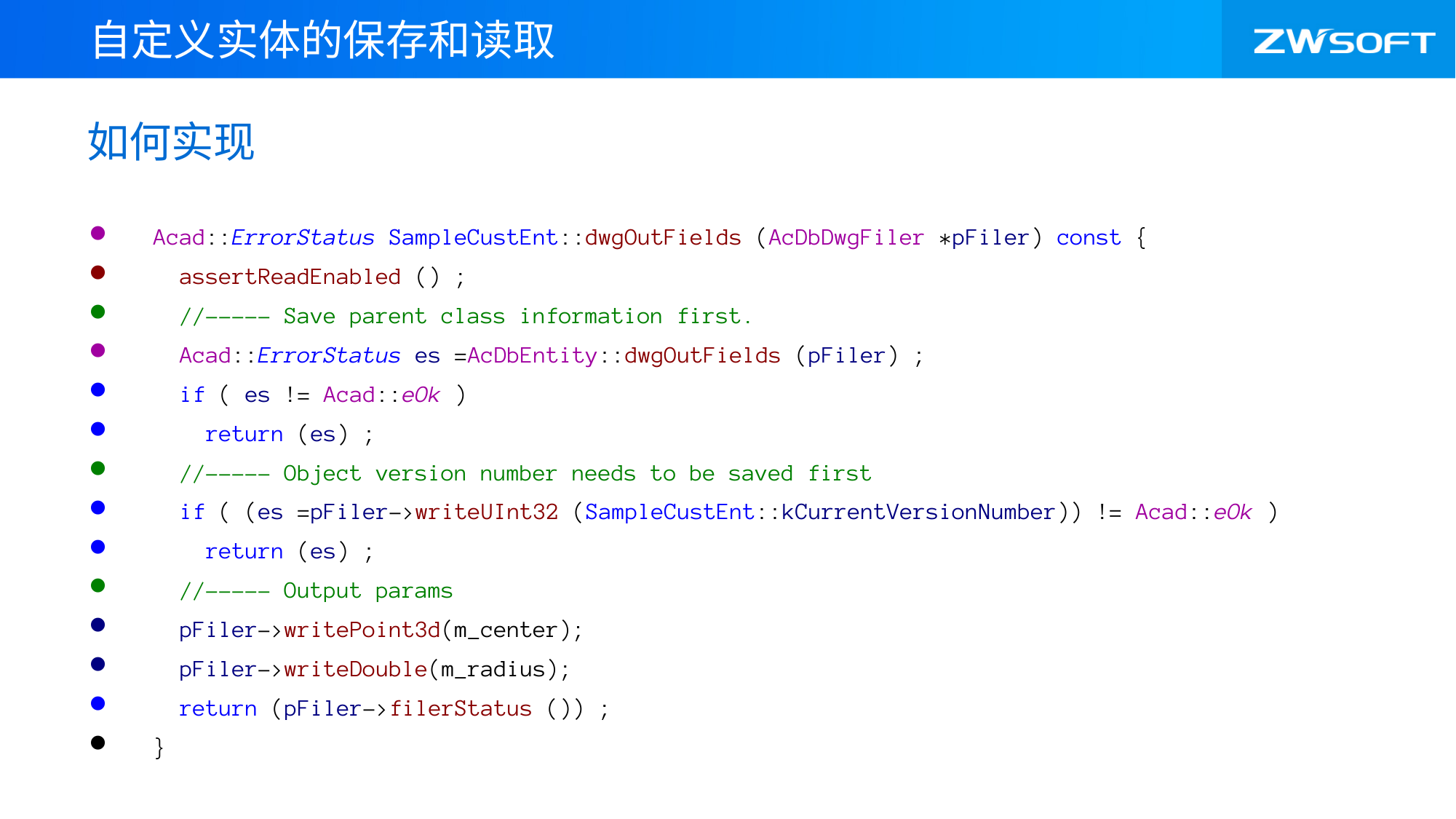

自定义实体的保存和读取
# 如何实现
Acad::ErrorStatus SampleCustEnt::dwgOutFields (AcDbDwgFiler *pFiler) const {
  assertReadEnabled () ;
  //----- Save parent class information first.
  Acad::ErrorStatus es =AcDbEntity::dwgOutFields (pFiler) ;
  if ( es != Acad::eOk )
    return (es) ;
  //----- Object version number needs to be saved first
  if ( (es =pFiler->writeUInt32 (SampleCustEnt::kCurrentVersionNumber)) != Acad::eOk )
    return (es) ;
  //----- Output params
  pFiler->writePoint3d(m_center);
  pFiler->writeDouble(m_radius);
  return (pFiler->filerStatus ()) ;
}